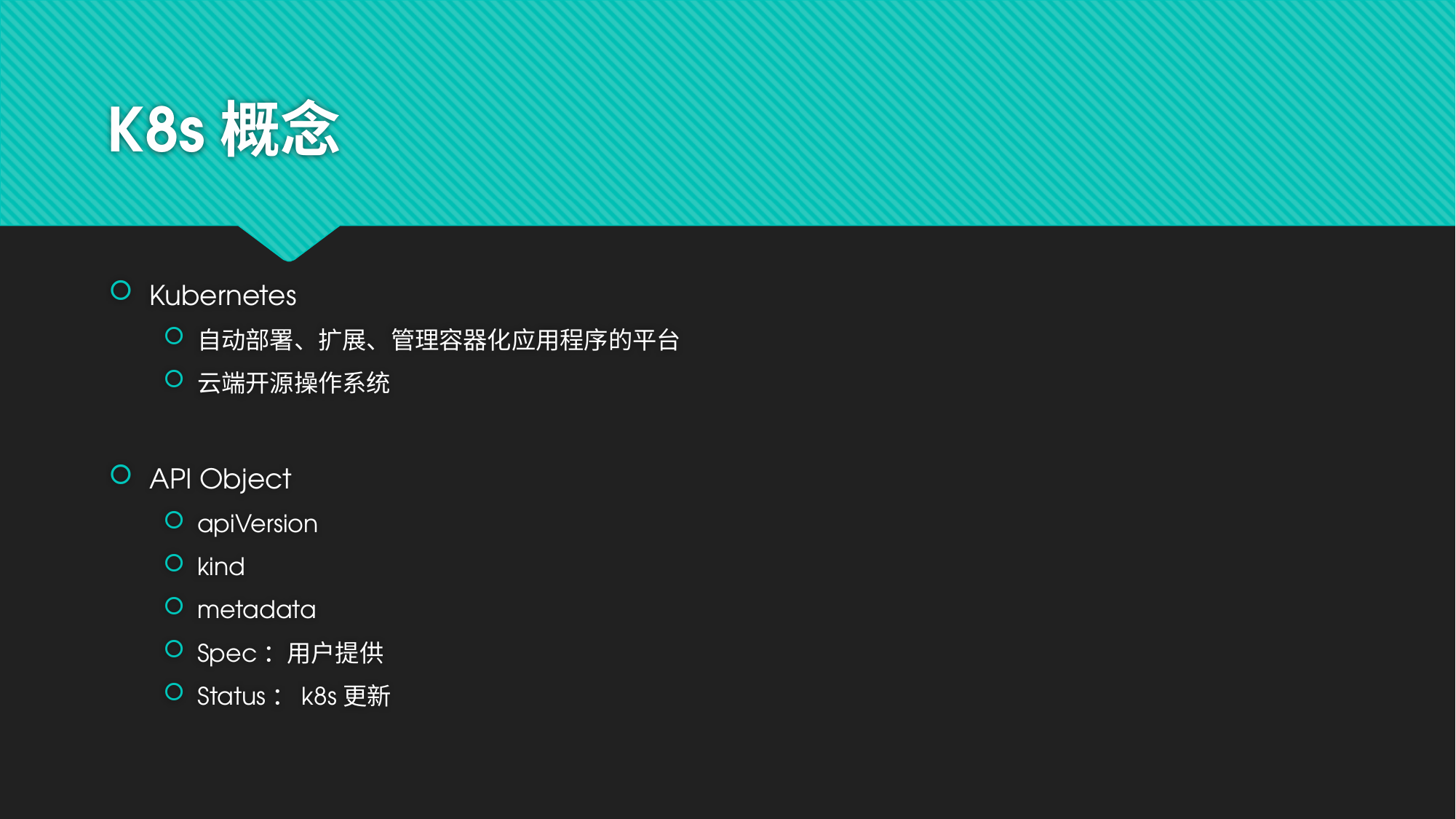

# K8s概念
Kubernetes
自动部署、扩展、管理容器化应用程序的平台
云端开源操作系统

API Object
apiVersion
kind
metadata
Spec：用户提供
Status：k8s更新